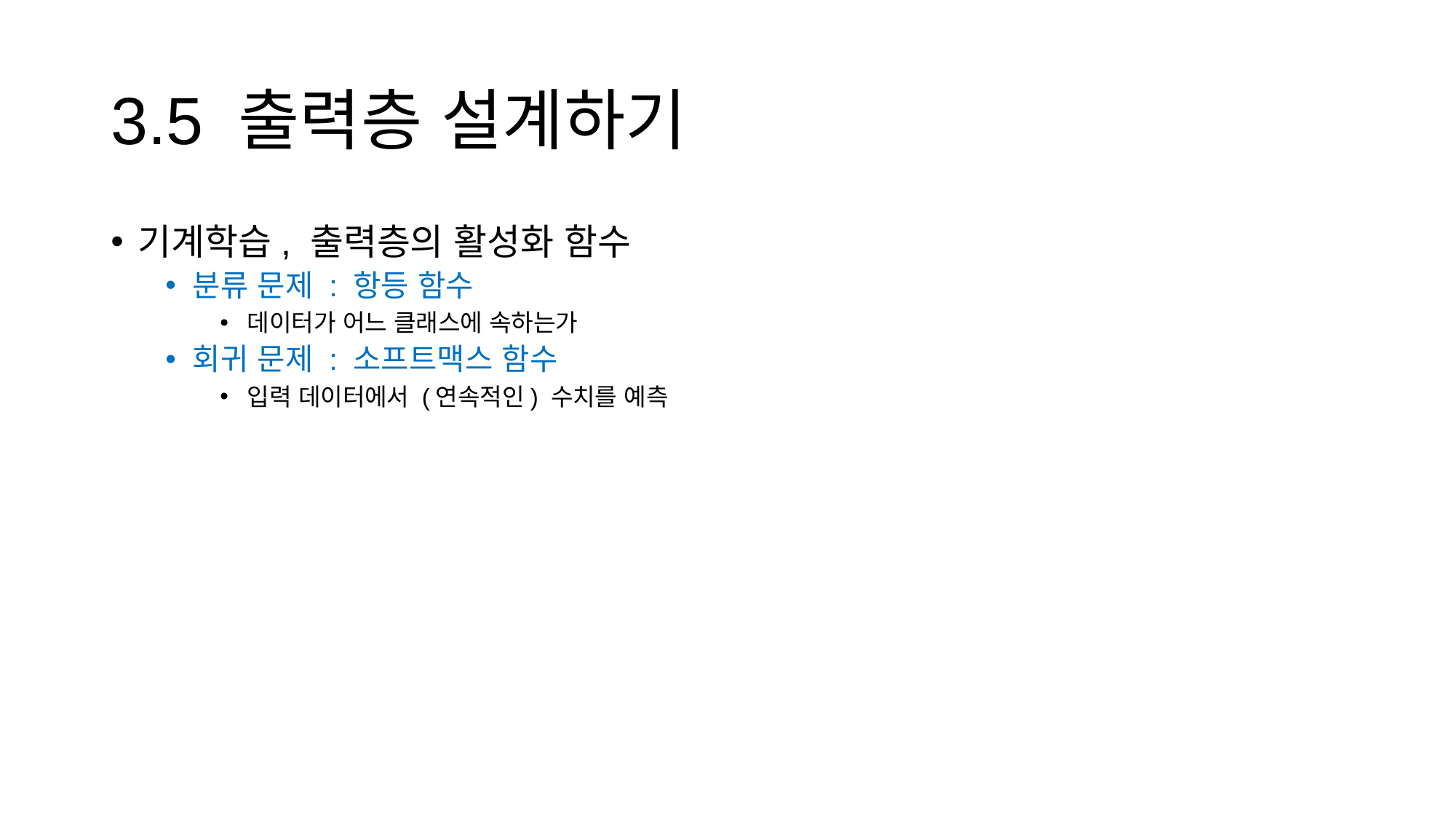

# 3.5 출력층 설계하기
기계학습, 출력층의 활성화 함수
분류 문제 : 항등 함수
데이터가 어느 클래스에 속하는가
회귀 문제 : 소프트맥스 함수
입력 데이터에서 (연속적인) 수치를 예측